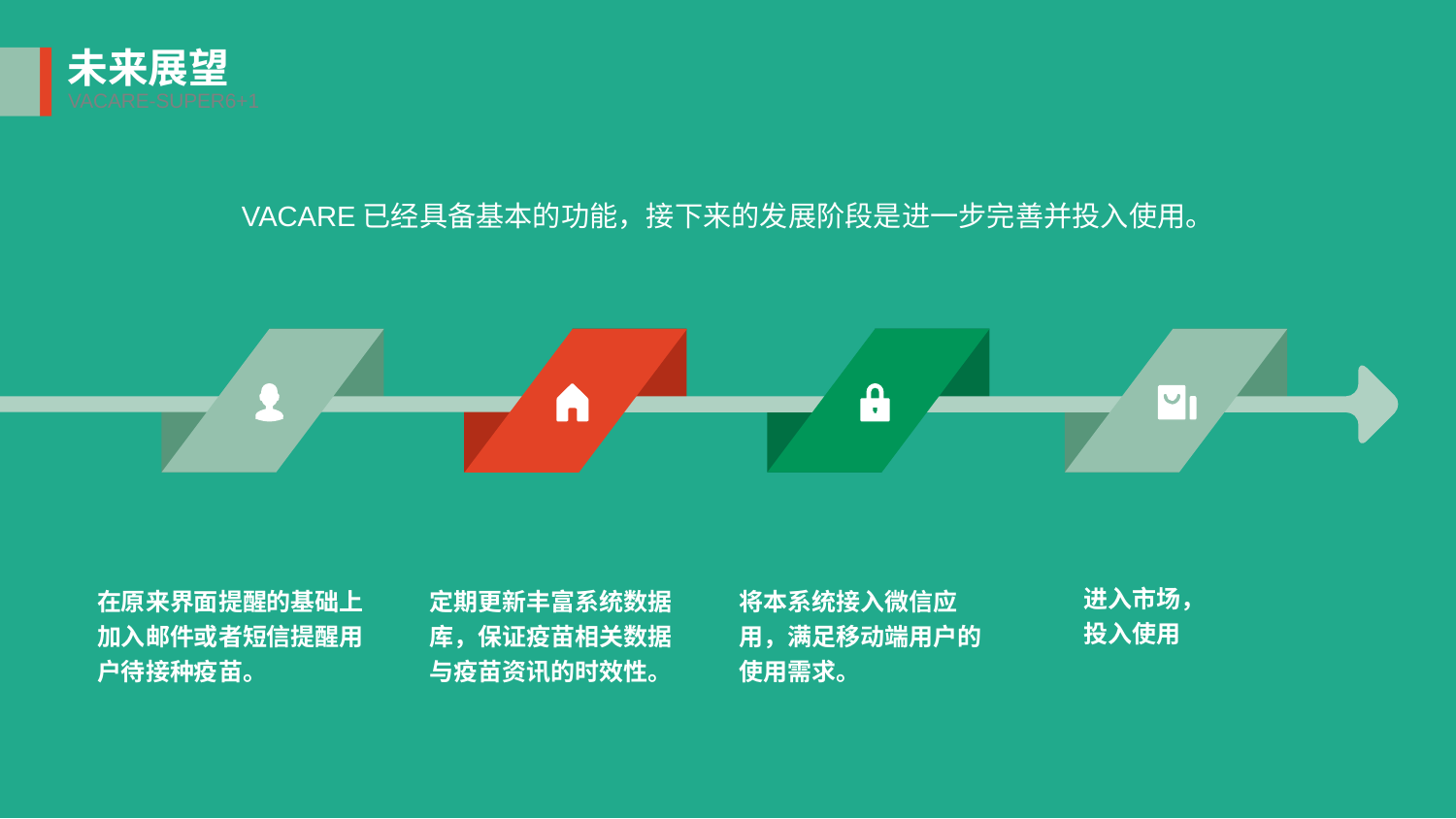

未来展望

VACARE-SUPER6+1
VACARE已经具备基本的功能，接下来的发展阶段是进一步完善并投入使用。

进入市场，
投入使用
在原来界面提醒的基础上加入邮件或者短信提醒用户待接种疫苗。
定期更新丰富系统数据库，保证疫苗相关数据与疫苗资讯的时效性。
将本系统接入微信应用，满足移动端用户的使用需求。